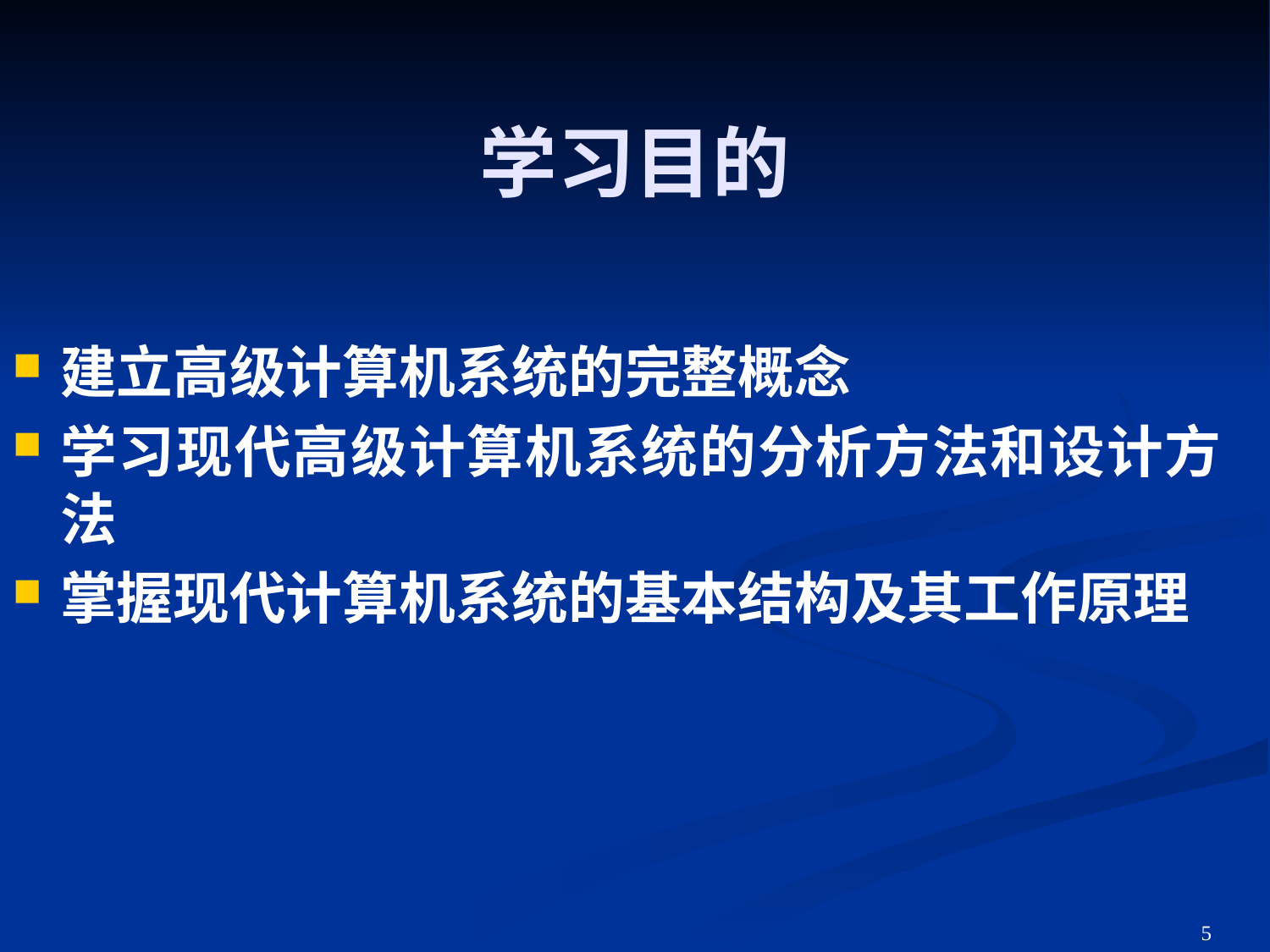

学习目的

建立高级计算机系统的完整概念
学习现代高级计算机系统的分析方法和设计方法
掌握现代计算机系统的基本结构及其工作原理
5
5